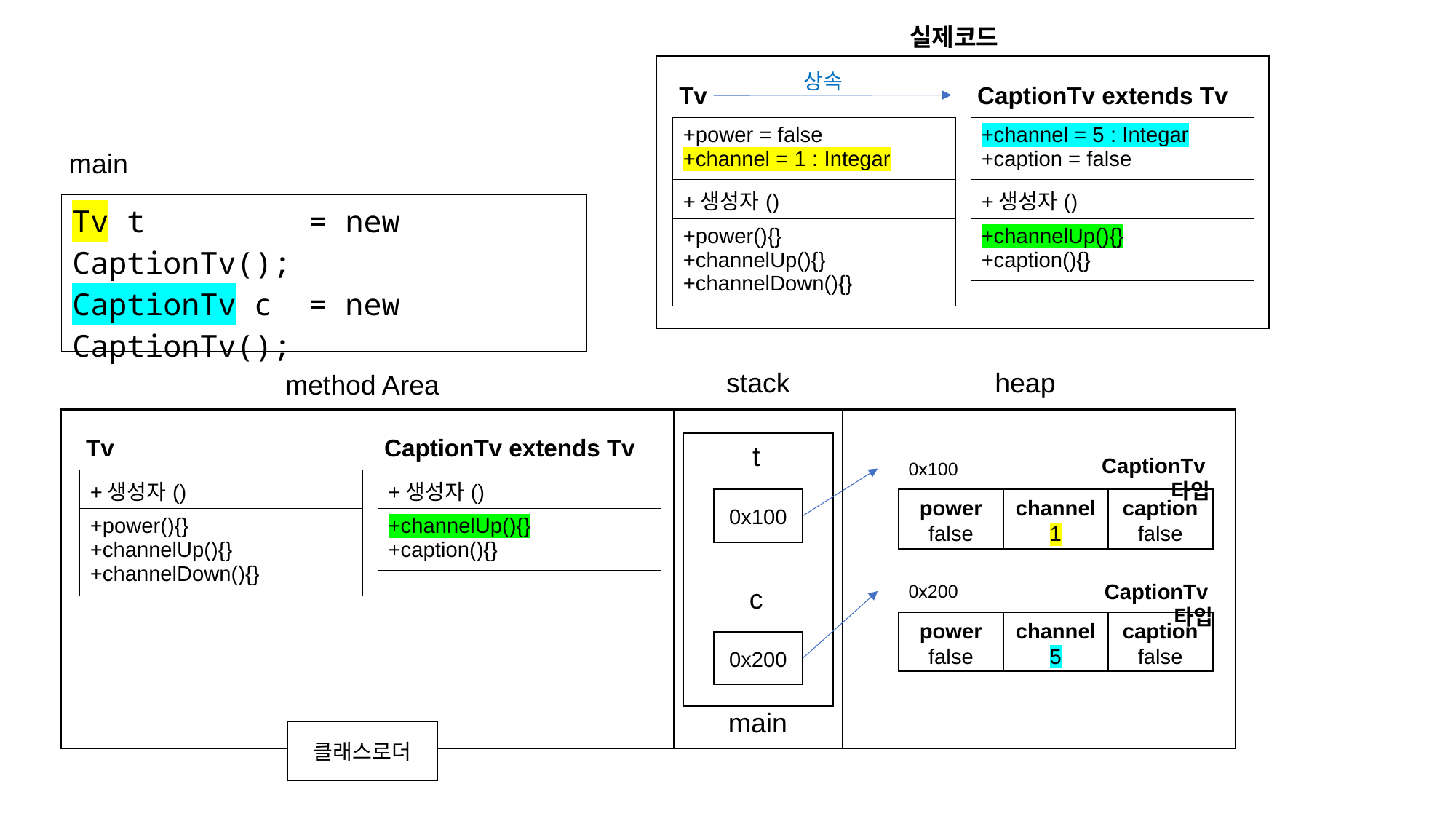

실제코드

상속
Tv
CaptionTv extends Tv
| +power = false +channel = 1 : Integar |
| --- |
| +생성자() |
| +power(){} +channelUp(){} +channelDown(){} |
| +channel = 5 : Integar +caption = false |
| --- |
| +생성자() |
| +channelUp(){} +caption(){} |
main
| Tv t = new CaptionTv(); CaptionTv c = new CaptionTv(); |
| --- |
stack
heap
method Area

Tv
CaptionTv extends Tv

t
CaptionTv타입
0x100
| +생성자() |
| --- |
| +power(){} +channelUp(){} +channelDown(){} |
| +생성자() |
| --- |
| +channelUp(){} +caption(){} |
0x100
channel
1
caption
false
power
false
CaptionTv타입
0x200
c
channel
5
caption
false
power
false
0x200
main
클래스로더